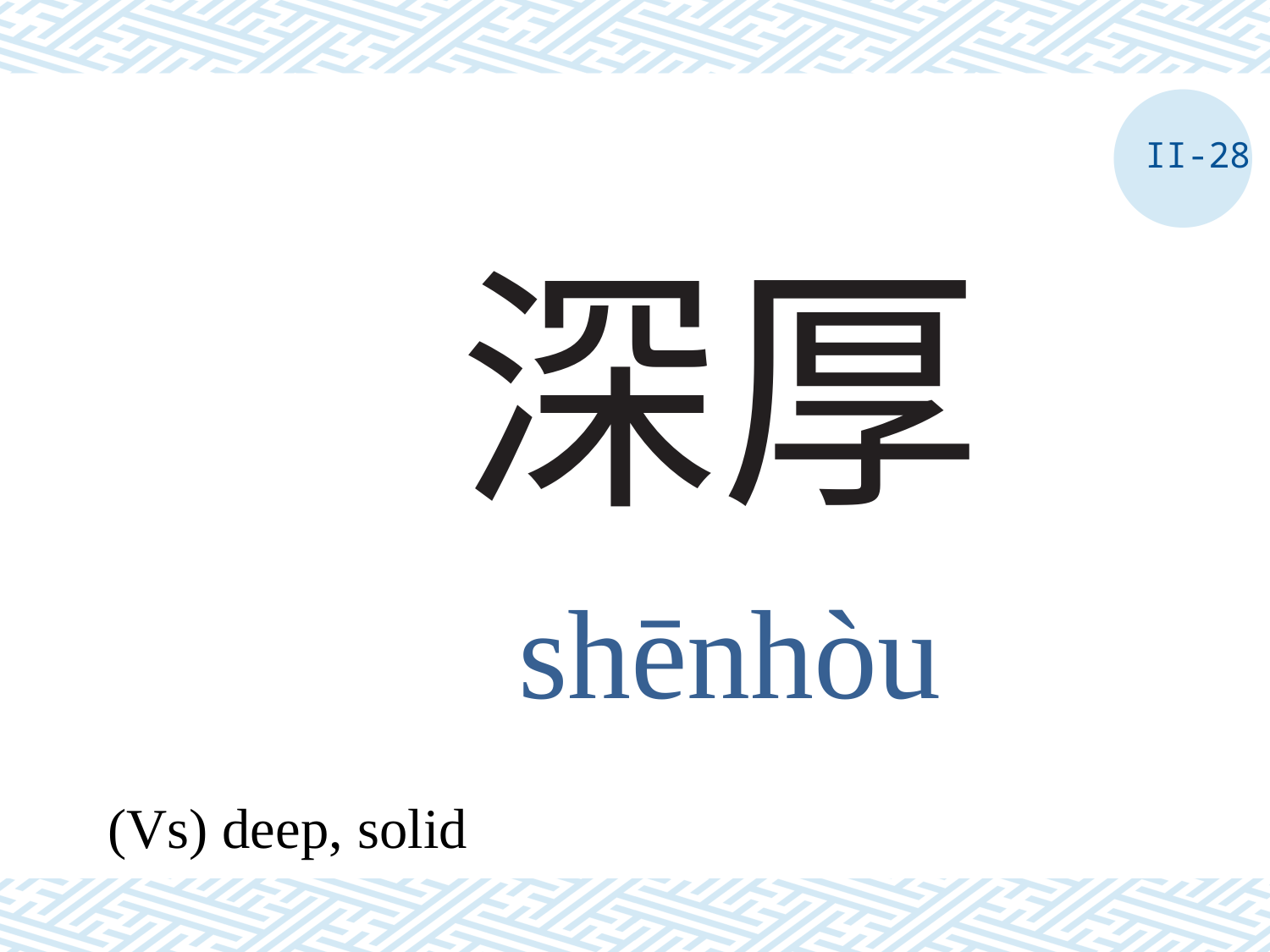

II-28

# 深厚
shēnhòu
(Vs) deep, solid